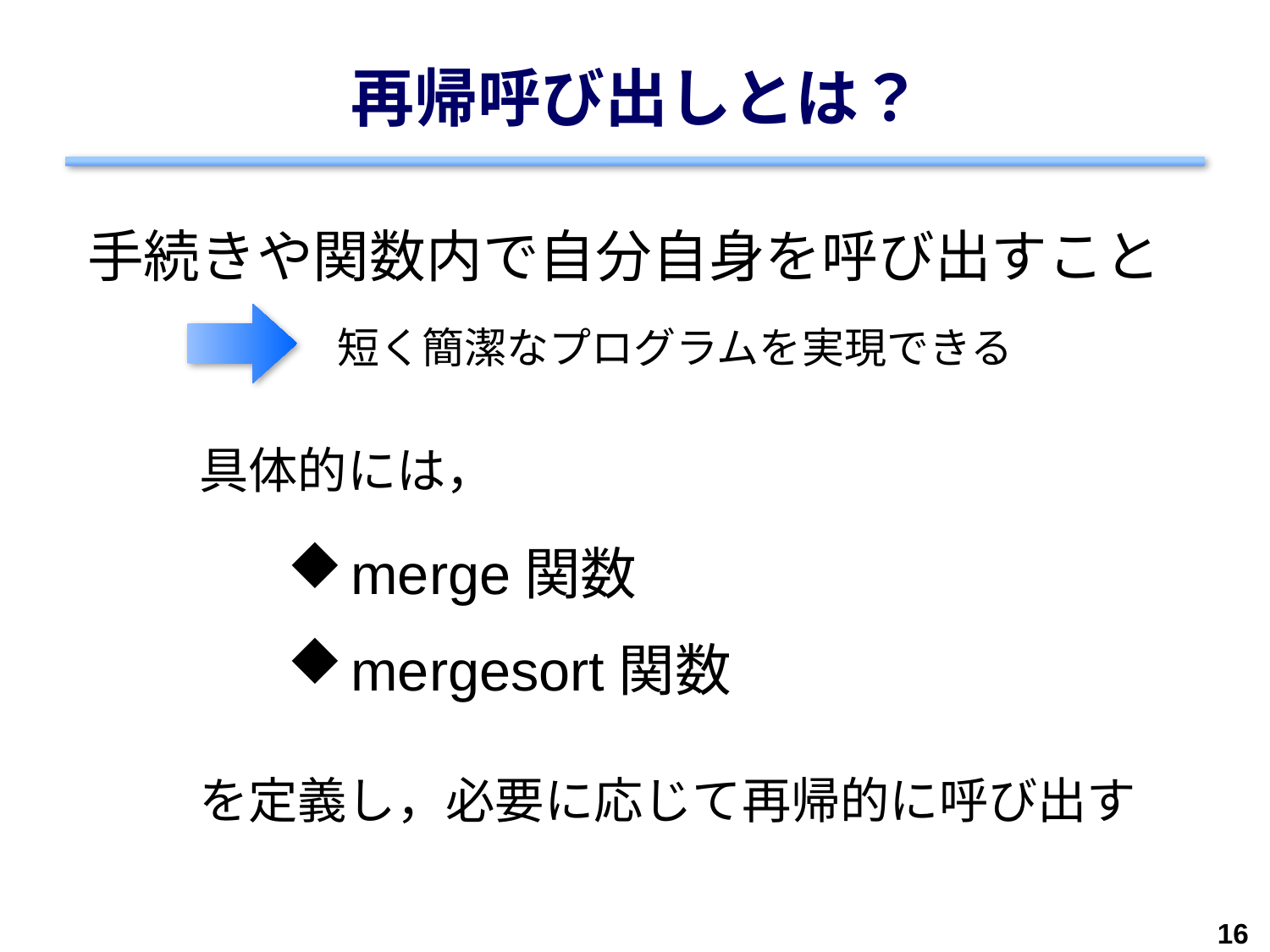

# 再帰呼び出しとは？
手続きや関数内で自分自身を呼び出すこと

短く簡潔なプログラムを実現できる
具体的には，
merge関数
mergesort関数
を定義し，必要に応じて再帰的に呼び出す
16